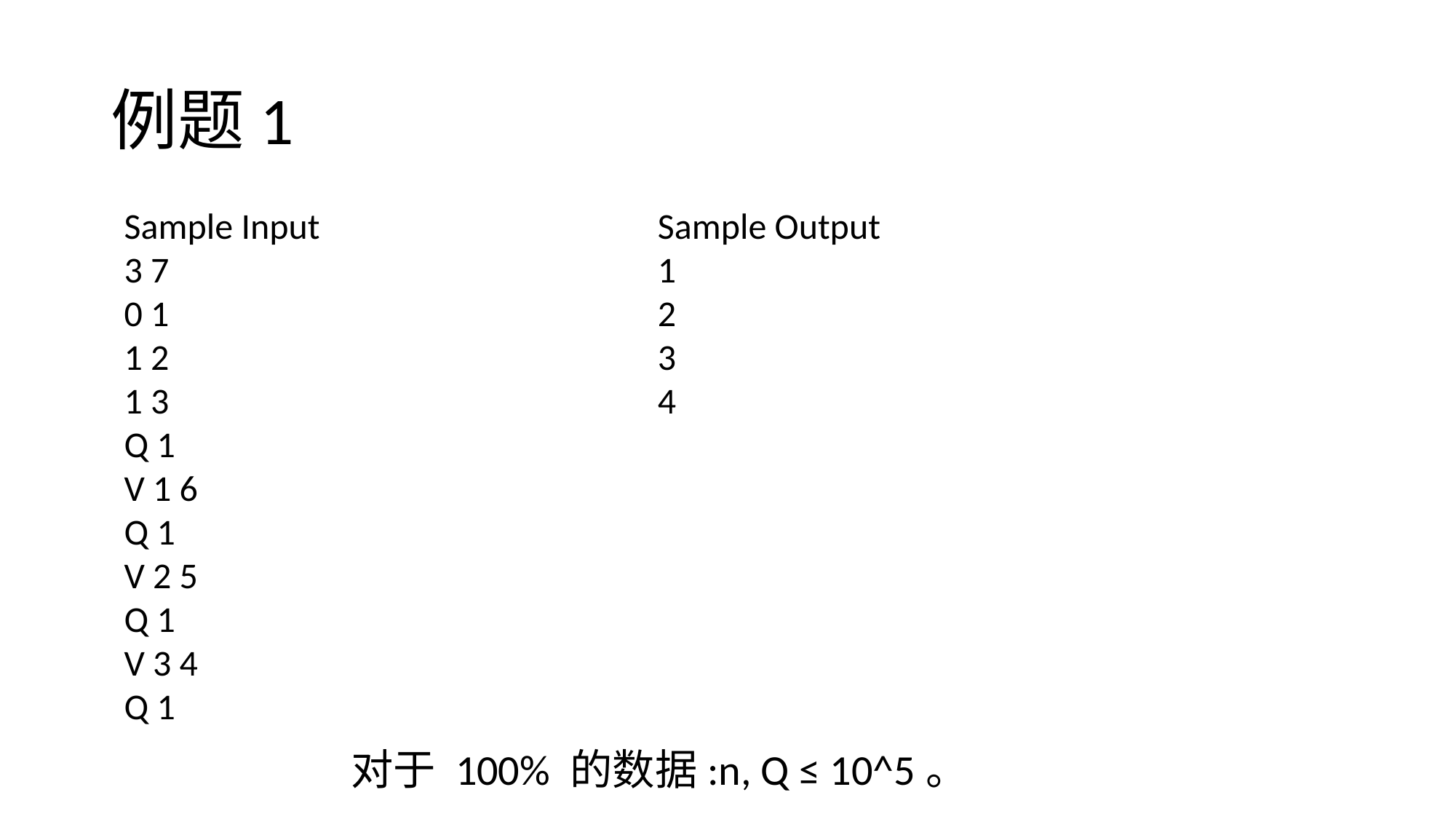

# 例题1
Sample Input
3 7
0 1
1 2
1 3
Q 1
V 1 6
Q 1
V 2 5
Q 1
V 3 4
Q 1
Sample Output
1
2
3
4

对于 100% 的数据:n, Q ≤ 10^5。